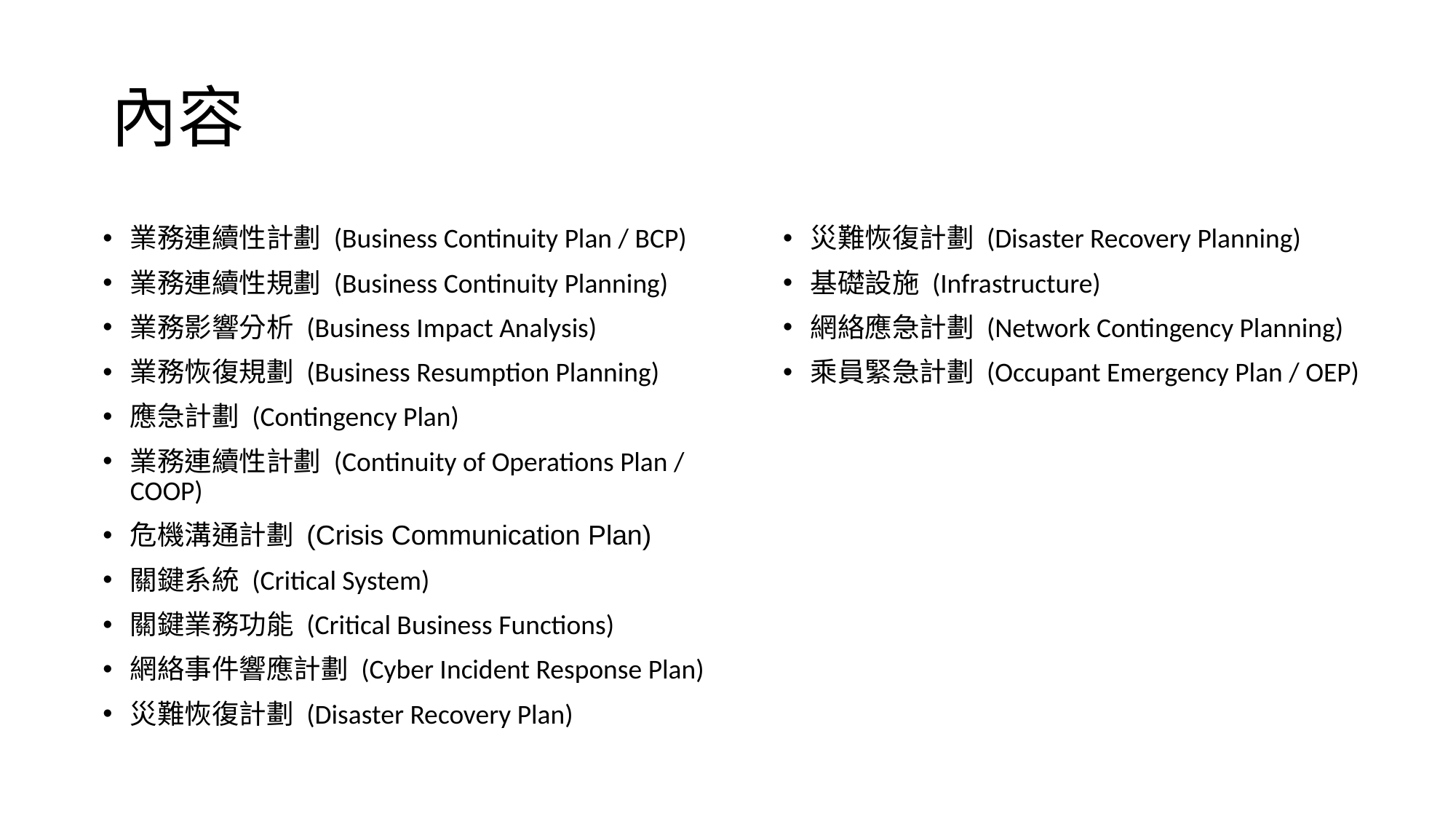

# 內容
業務連續性計劃 (Business Continuity Plan / BCP)
業務連續性規劃 (Business Continuity Planning)
業務影響分析 (Business Impact Analysis)
業務恢復規劃 (Business Resumption Planning)
應急計劃 (Contingency Plan)
業務連續性計劃 (Continuity of Operations Plan / COOP)
危機溝通計劃 (Crisis Communication Plan)
關鍵系統 (Critical System)
關鍵業務功能 (Critical Business Functions)
網絡事件響應計劃 (Cyber Incident Response Plan)
災難恢復計劃 (Disaster Recovery Plan)
災難恢復計劃 (Disaster Recovery Planning)
基礎設施 (Infrastructure)
網絡應急計劃 (Network Contingency Planning)
乘員緊急計劃 (Occupant Emergency Plan / OEP)